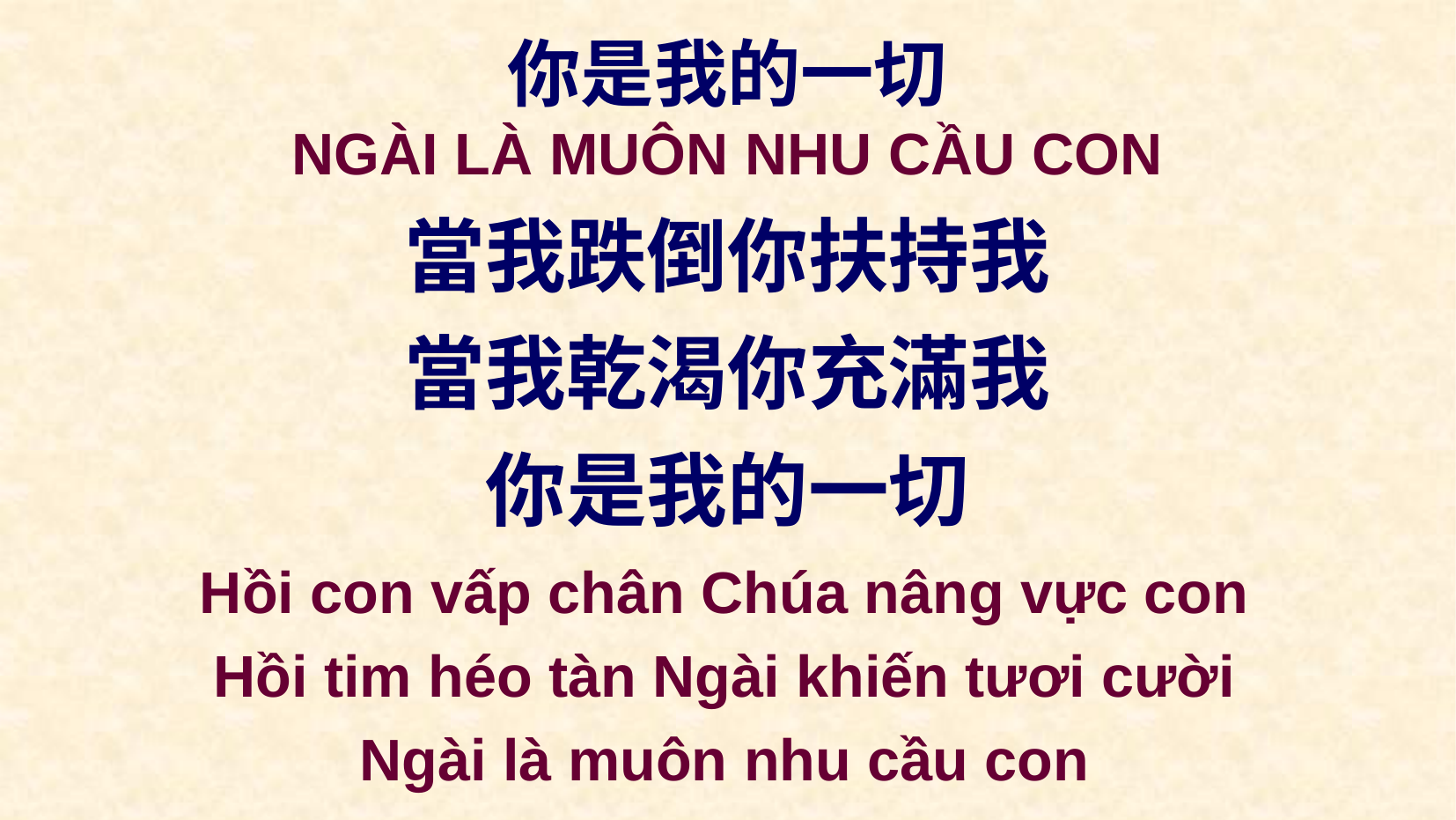

你是我的一切
NGÀI LÀ MUÔN NHU CẦU CON
當我跌倒你扶持我
當我乾渴你充滿我
你是我的一切
Hồi con vấp chân Chúa nâng vực con
Hồi tim héo tàn Ngài khiến tươi cười
Ngài là muôn nhu cầu con